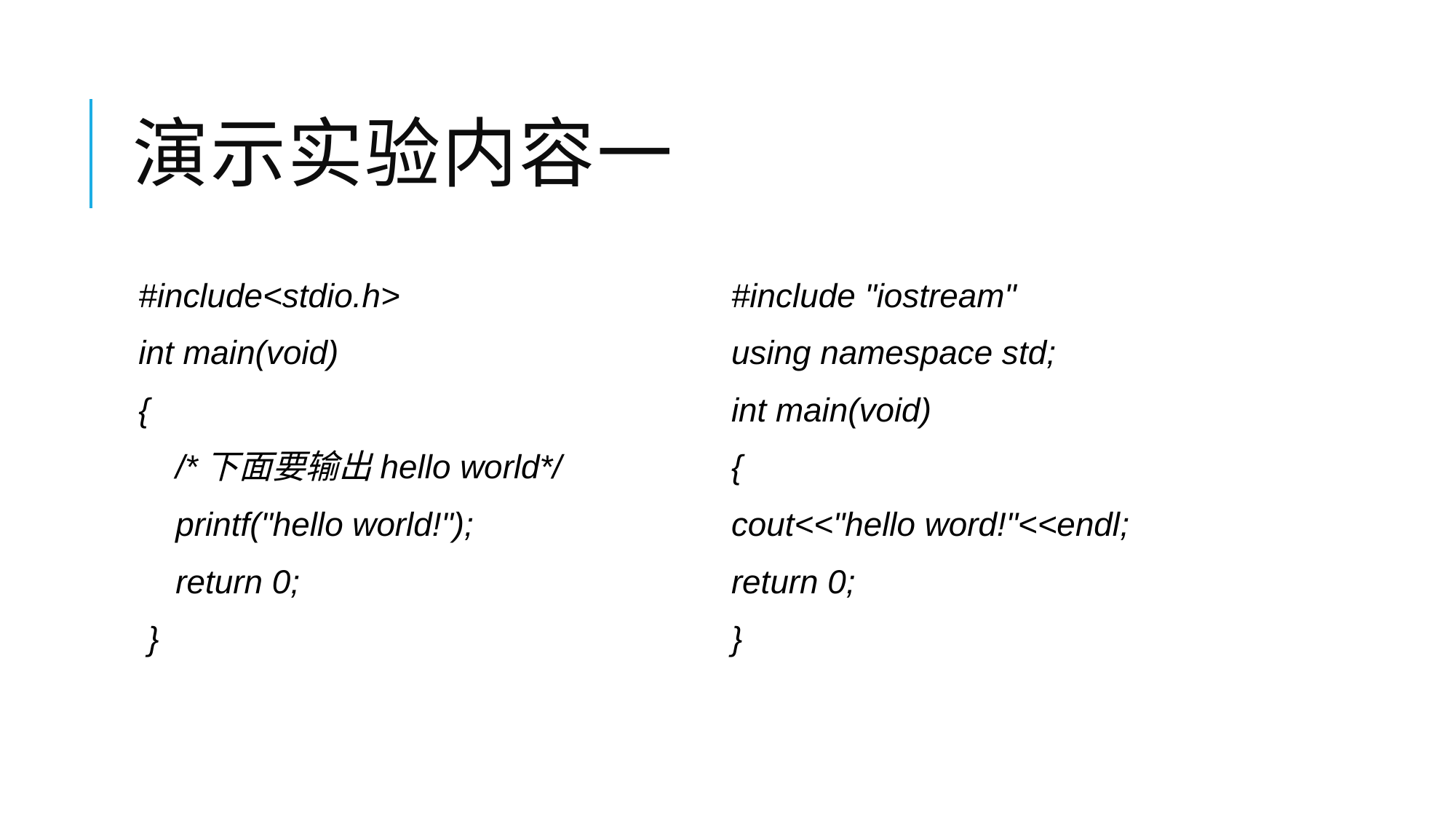

# 演示实验内容一
#include<stdio.h>
int main(void)
{
    /*下面要输出hello world*/
    printf("hello world!");
    return 0;
 }
#include "iostream"
using namespace std;
int main(void)
{
cout<<"hello word!"<<endl;
return 0;
}